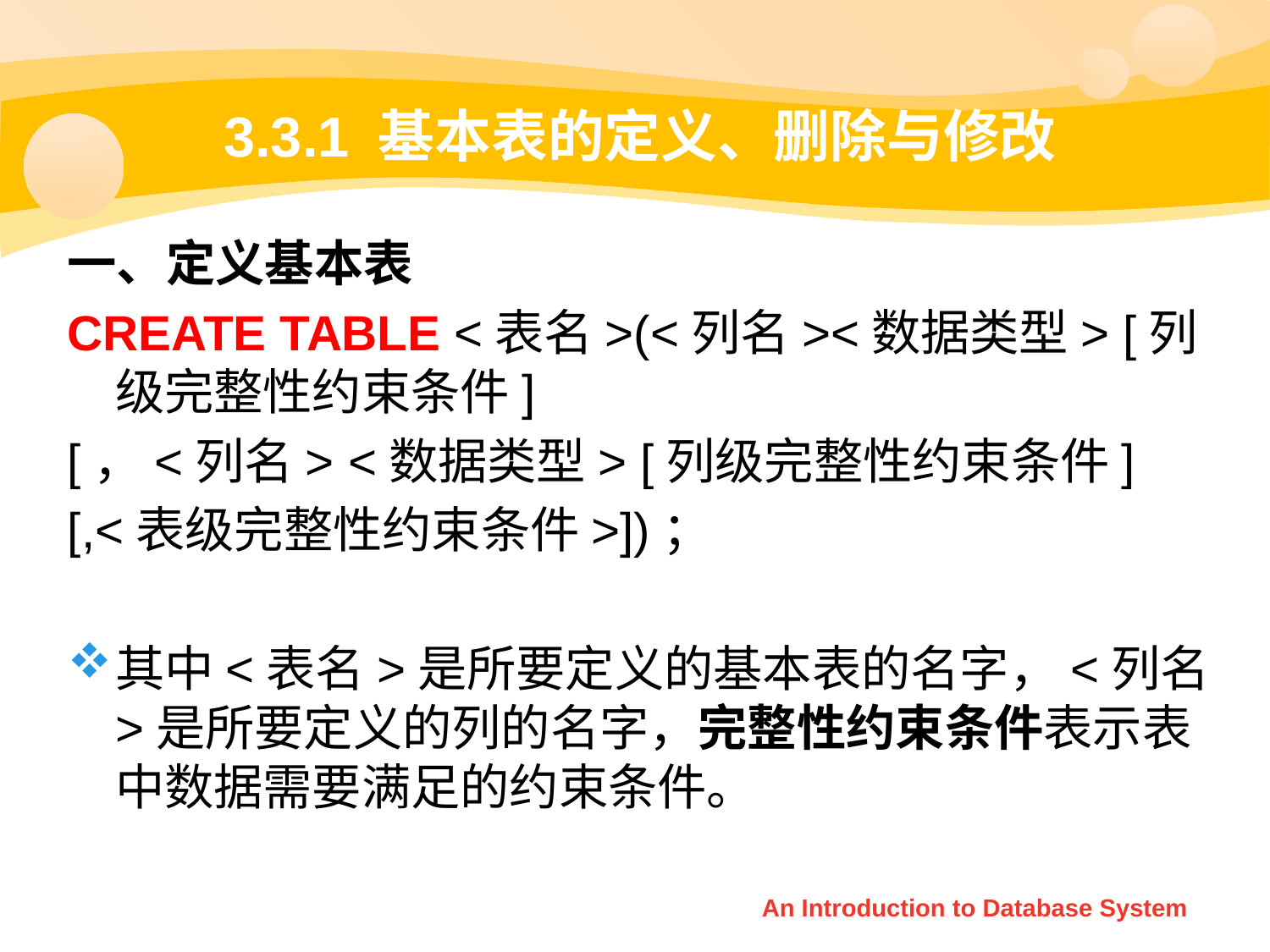

# 3.3.1 基本表的定义、删除与修改
一、定义基本表
CREATE TABLE <表名>(<列名><数据类型> [列级完整性约束条件]
[，<列名> <数据类型> [列级完整性约束条件]
[,<表级完整性约束条件>])；

其中<表名>是所要定义的基本表的名字，<列名>是所要定义的列的名字，完整性约束条件表示表中数据需要满足的约束条件。
An Introduction to Database System